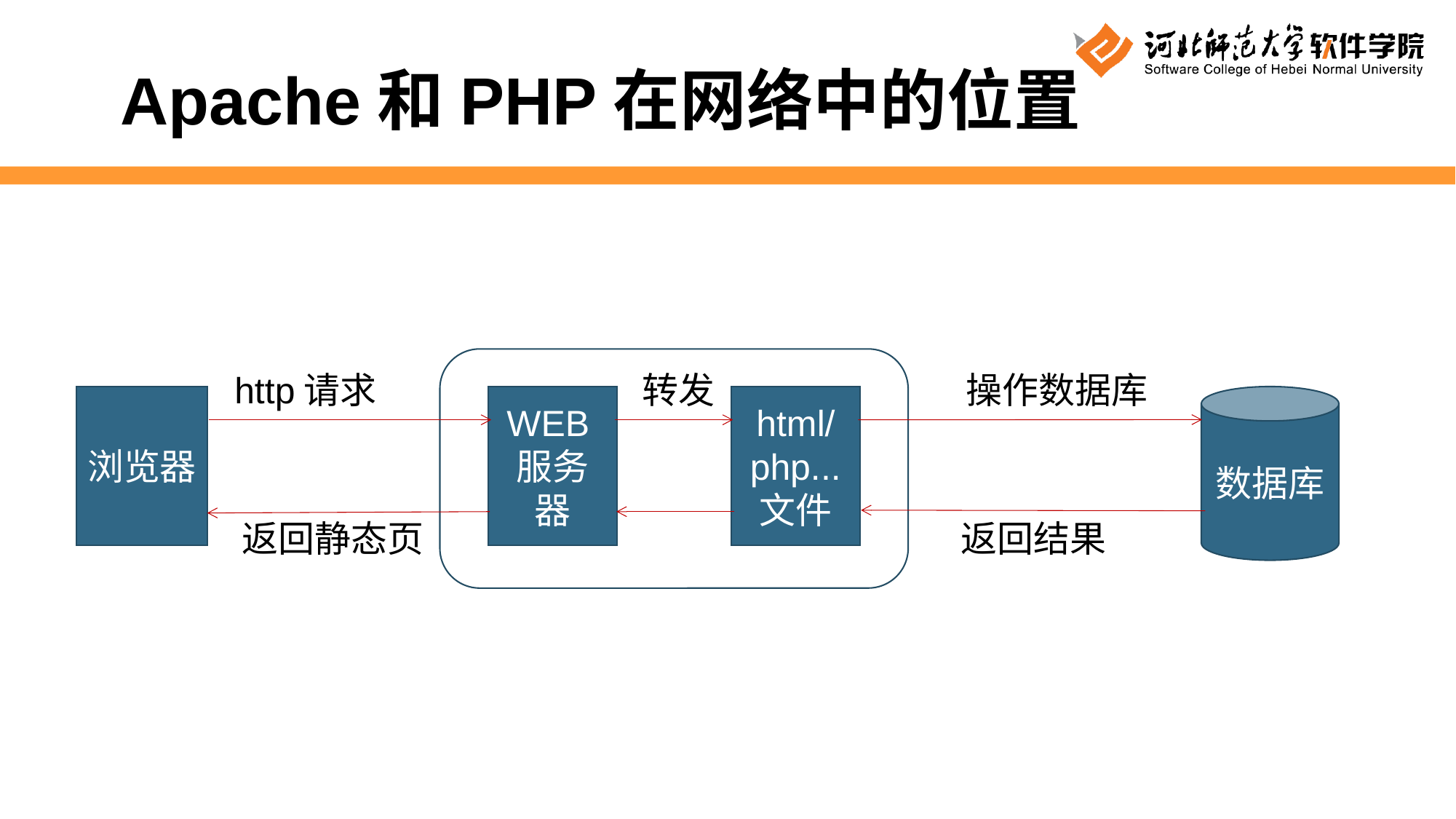

Apache和PHP在网络中的位置

http请求
转发
操作数据库
浏览器
WEB服务器
html/php...
文件
数据库
返回静态页
返回结果